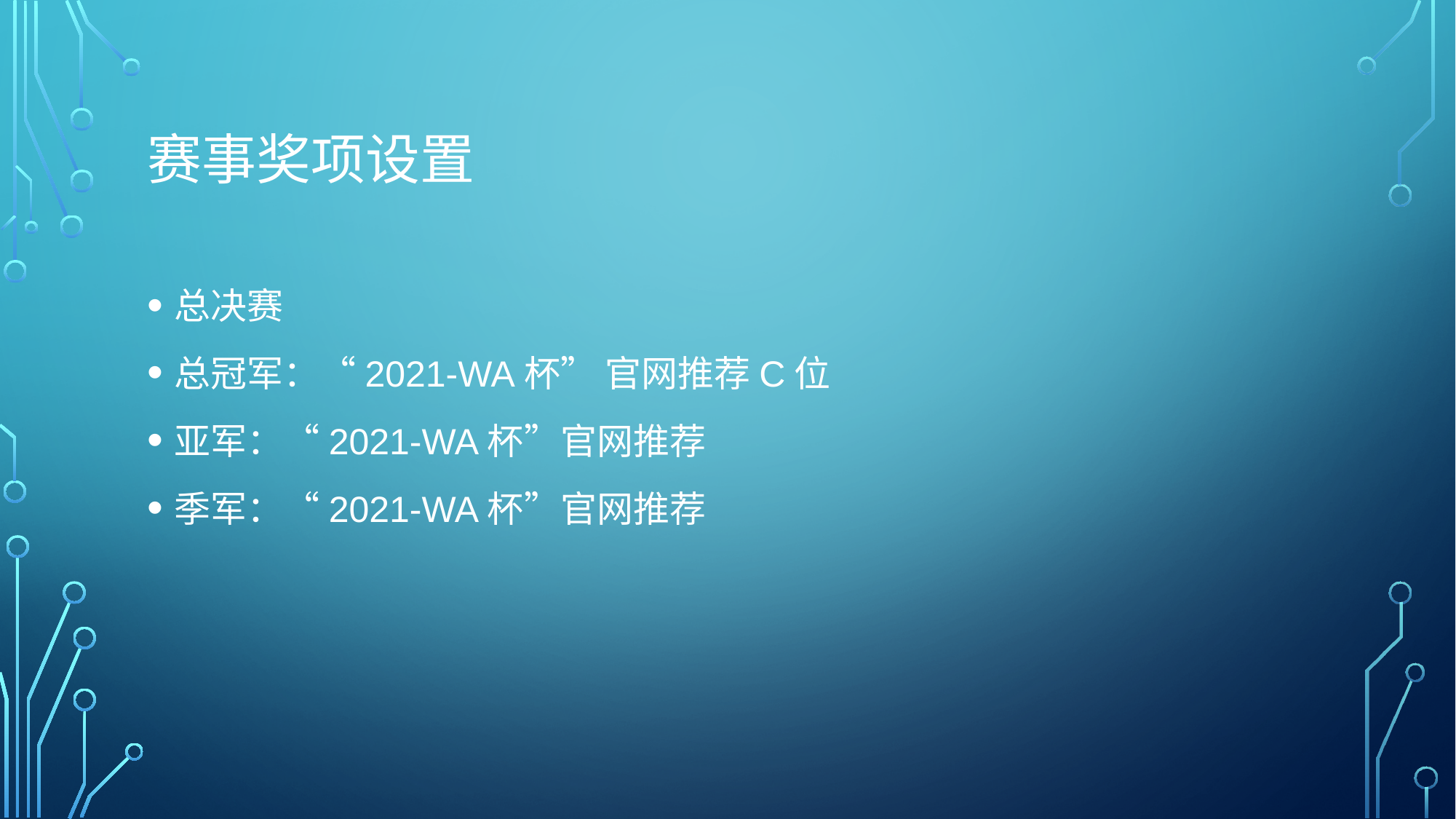

# 赛事奖项设置
总决赛
总冠军：“2021-WA杯” 官网推荐C位
亚军：“2021-WA杯”官网推荐
季军：“2021-WA杯”官网推荐